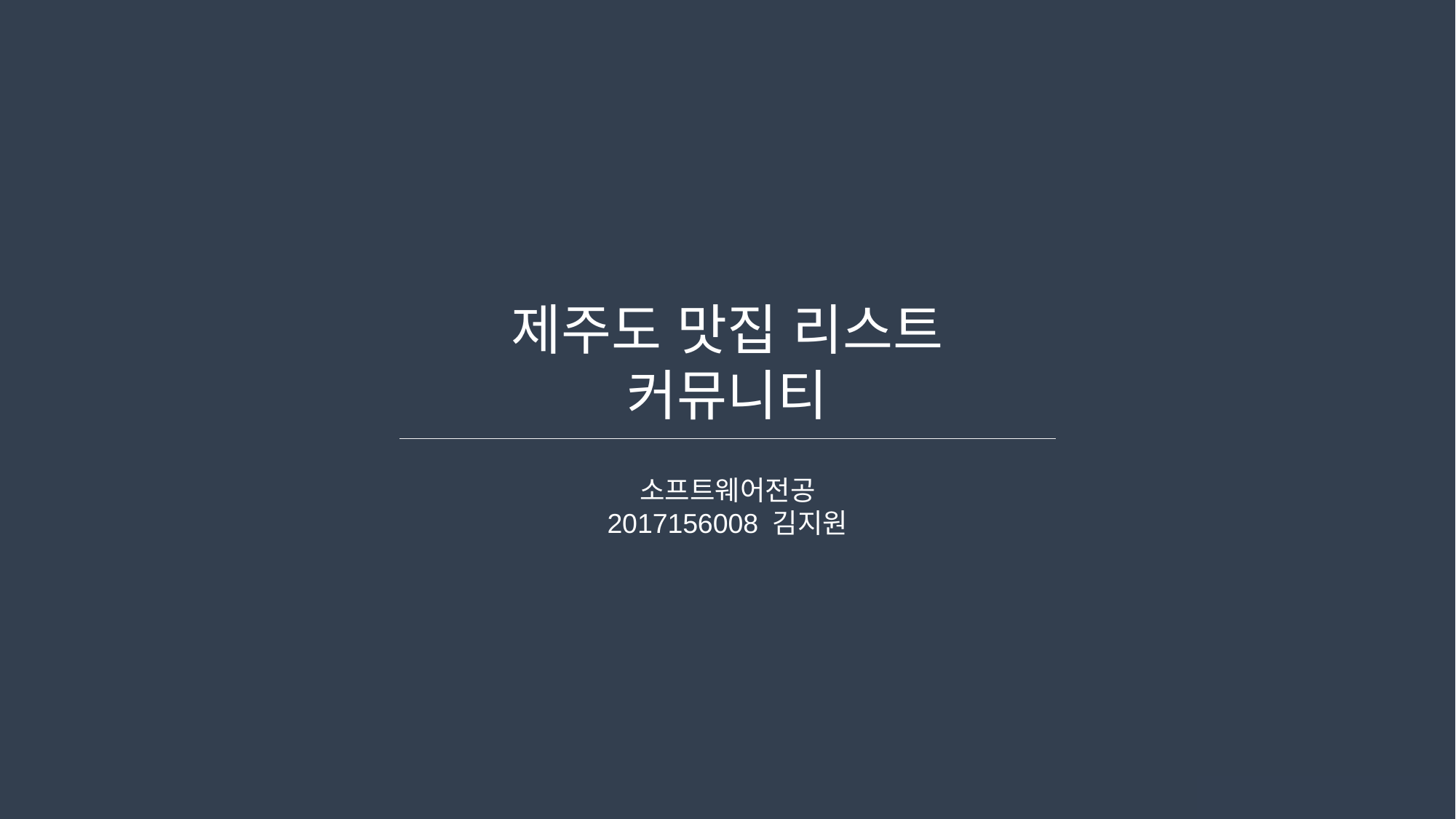

제주도 맛집 리스트
커뮤니티
소프트웨어전공
2017156008 김지원